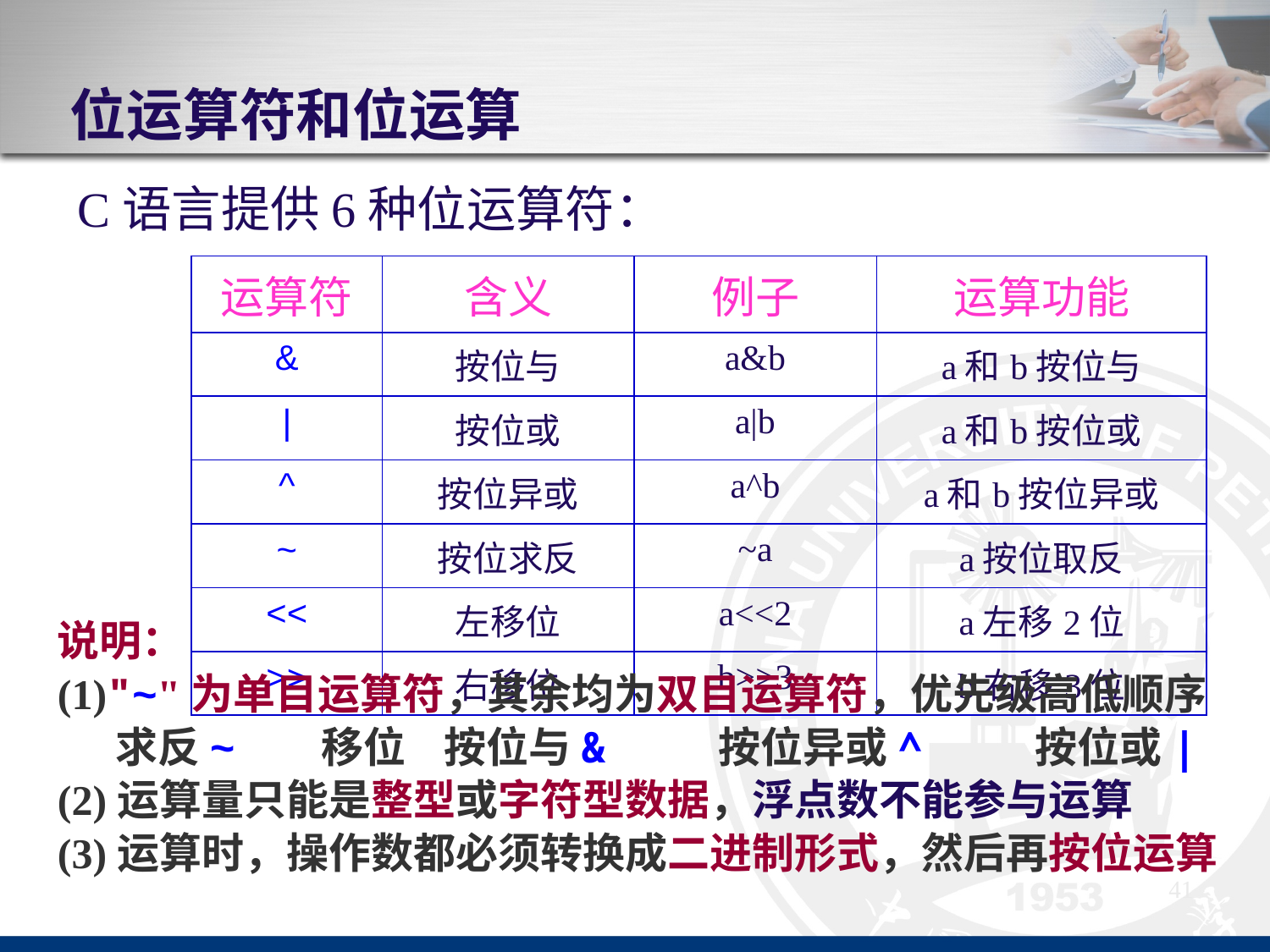

# 位运算符和位运算
C语言提供6种位运算符：
| 运算符 | 含义 | 例子 | 运算功能 |
| --- | --- | --- | --- |
| & | 按位与 | a&b | a和b按位与 |
| | | 按位或 | a|b | a和b按位或 |
| ^ | 按位异或 | a^b | a和b按位异或 |
| ~ | 按位求反 | ~a | a按位取反 |
| << | 左移位 | a<<2 | a左移2位 |
| >> | 右移位 | b>>3 | b右移3位 |
说明：
(1)"~"为单目运算符，其余均为双目运算符，优先级高低顺序
     求反~   移位    按位与&    按位异或^    按位或|
(2)运算量只能是整型或字符型数据，浮点数不能参与运算
(3)运算时，操作数都必须转换成二进制形式，然后再按位运算
41